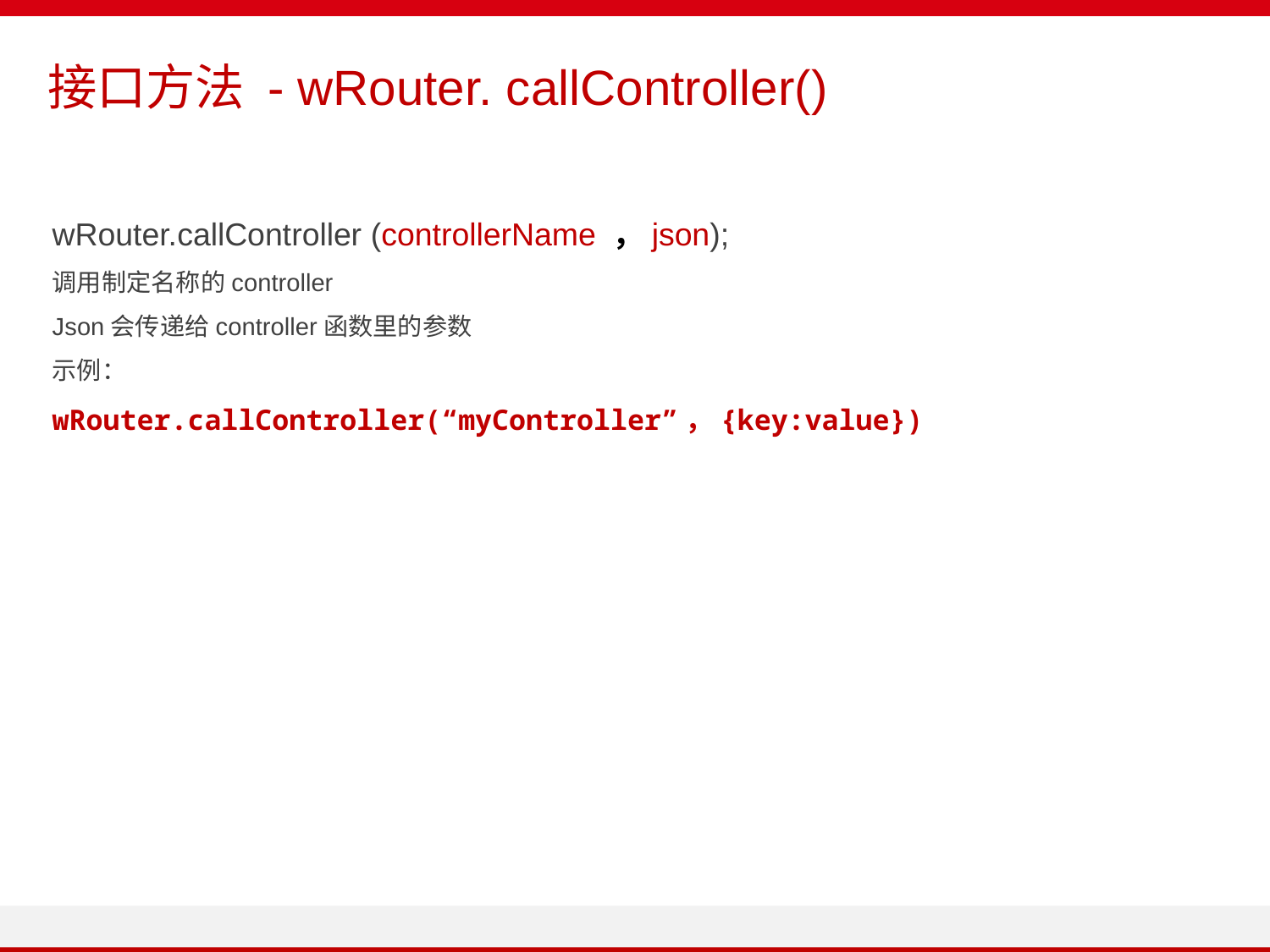

接口方法 - wRouter. callController()
wRouter.callController (controllerName ，json);
调用制定名称的controller
Json会传递给controller函数里的参数
示例：
wRouter.callController(“myController”，{key:value})